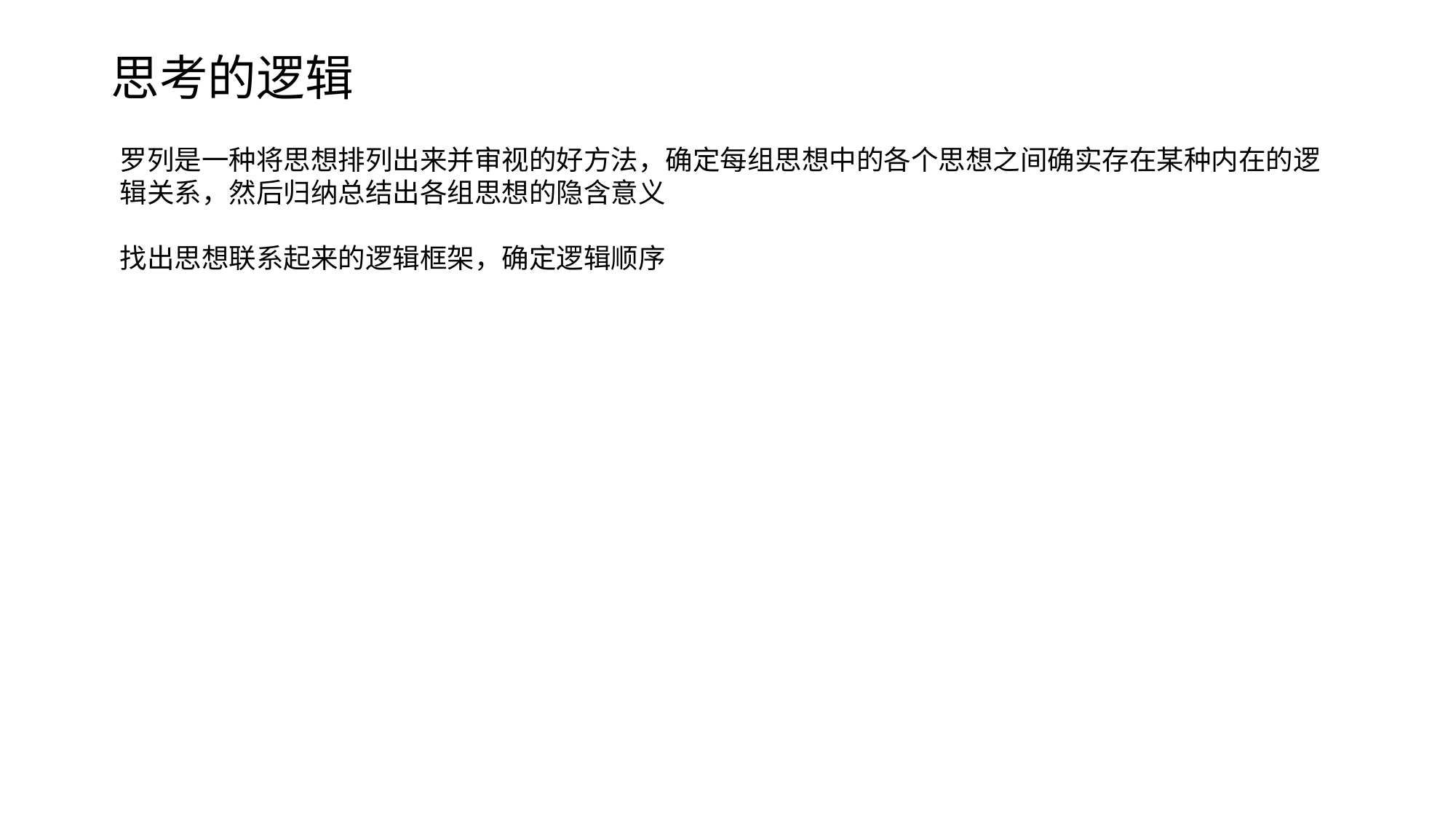

# 思考的逻辑
罗列是一种将思想排列出来并审视的好方法，确定每组思想中的各个思想之间确实存在某种内在的逻辑关系，然后归纳总结出各组思想的隐含意义

找出思想联系起来的逻辑框架，确定逻辑顺序